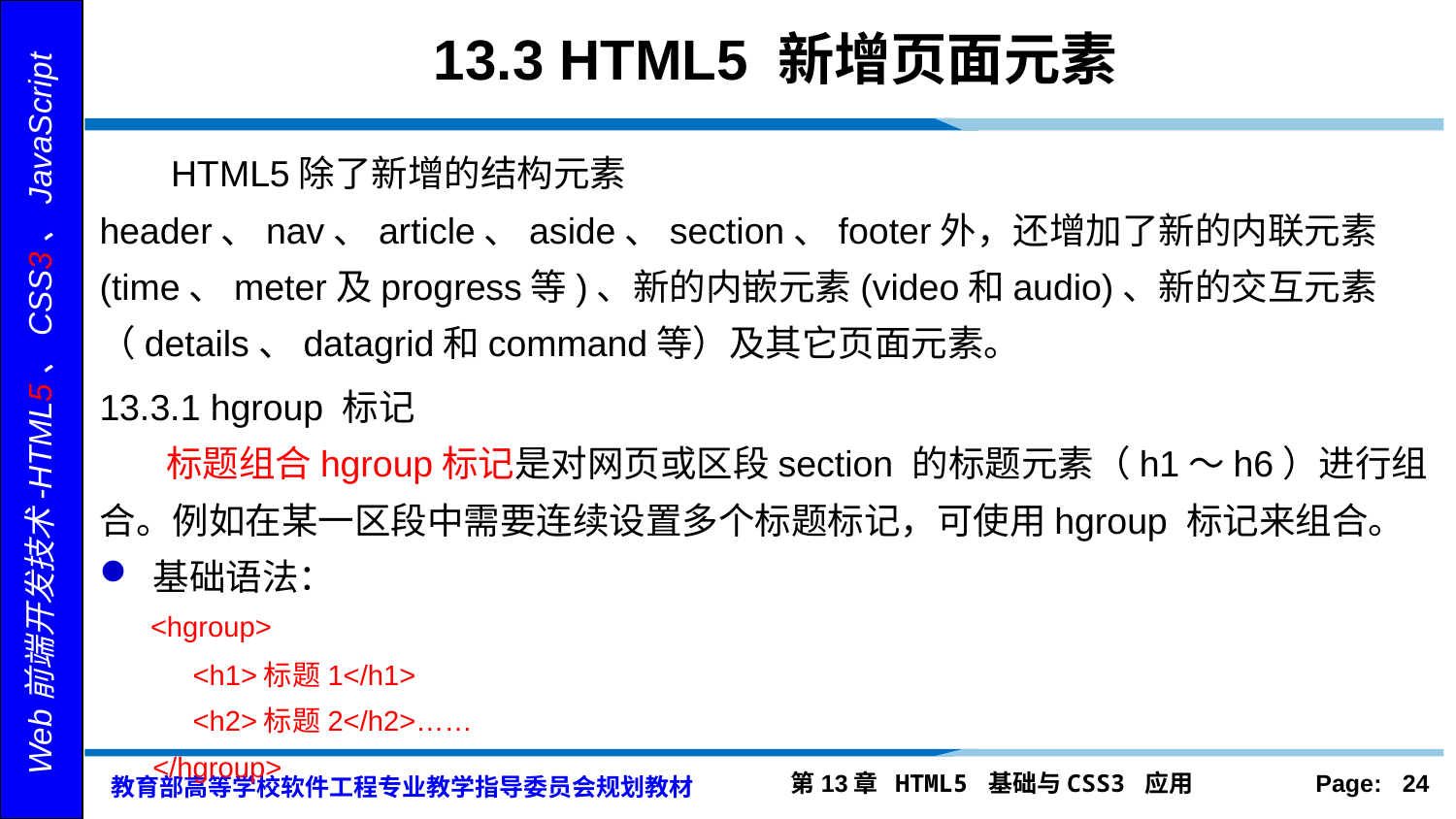

# 13.3 HTML5 新增页面元素
       HTML5除了新增的结构元素header、nav、article、aside、section、footer外，还增加了新的内联元素(time、meter及progress等)、新的内嵌元素(video和audio)、新的交互元素（details、datagrid和command等）及其它页面元素。
13.3.1 hgroup 标记
       标题组合hgroup标记是对网页或区段section 的标题元素（h1～h6）进行组合。例如在某一区段中需要连续设置多个标题标记，可使用hgroup 标记来组合。
 基础语法：
     <hgroup>
	        <h1>标题1</h1>
	        <h2>标题2</h2>……
	   </hgroup>